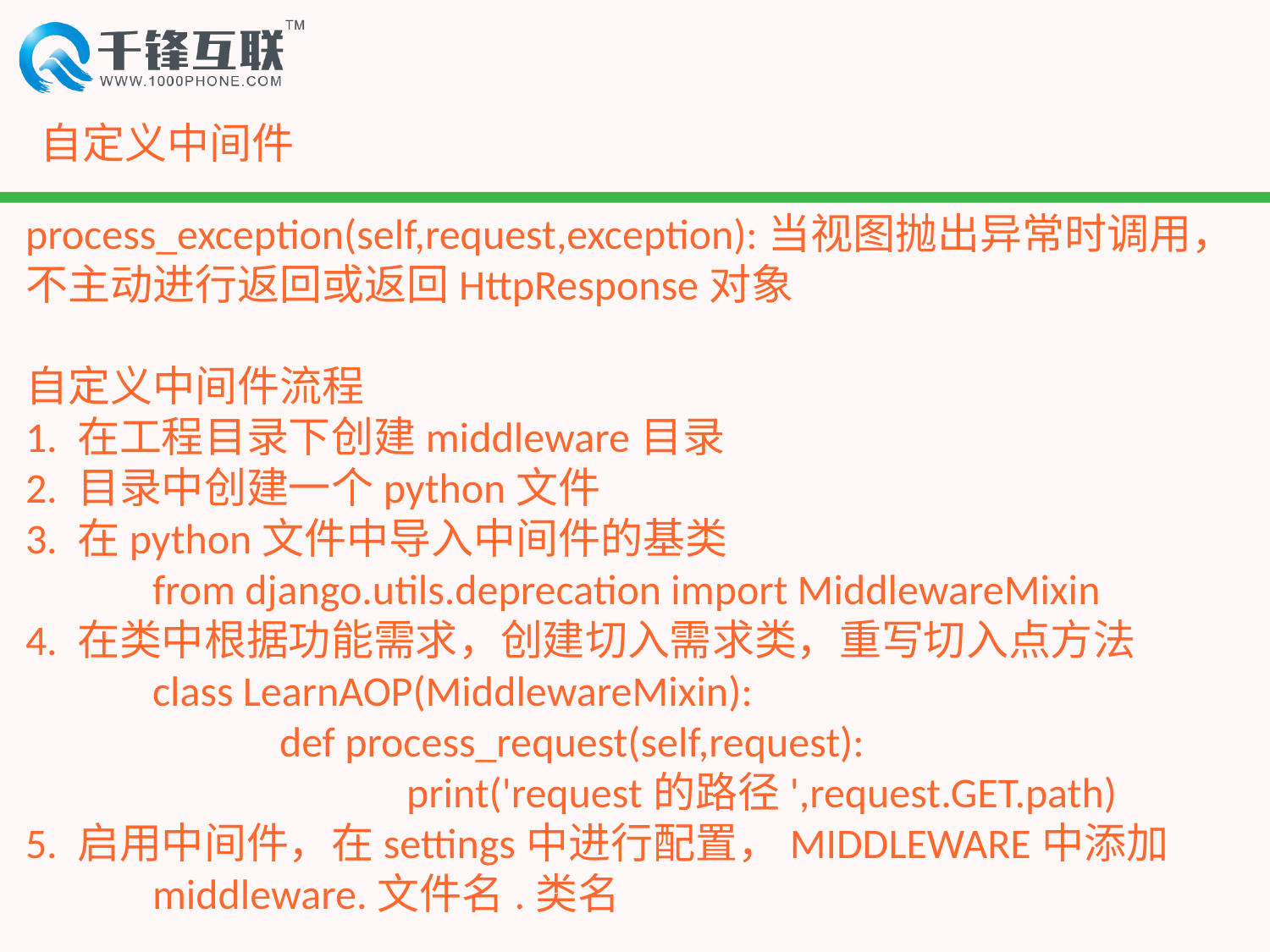

# 自定义中间件
process_exception(self,request,exception):当视图抛出异常时调用，不主动进行返回或返回HttpResponse对象

自定义中间件流程
1. 在工程目录下创建middleware目录
2. 目录中创建一个python文件
3. 在python文件中导入中间件的基类
	from django.utils.deprecation import MiddlewareMixin
4. 在类中根据功能需求，创建切入需求类，重写切入点方法
	class LearnAOP(MiddlewareMixin):
		def process_request(self,request):
			print('request的路径',request.GET.path)
5. 启用中间件，在settings中进行配置，MIDDLEWARE中添加
	middleware.文件名.类名